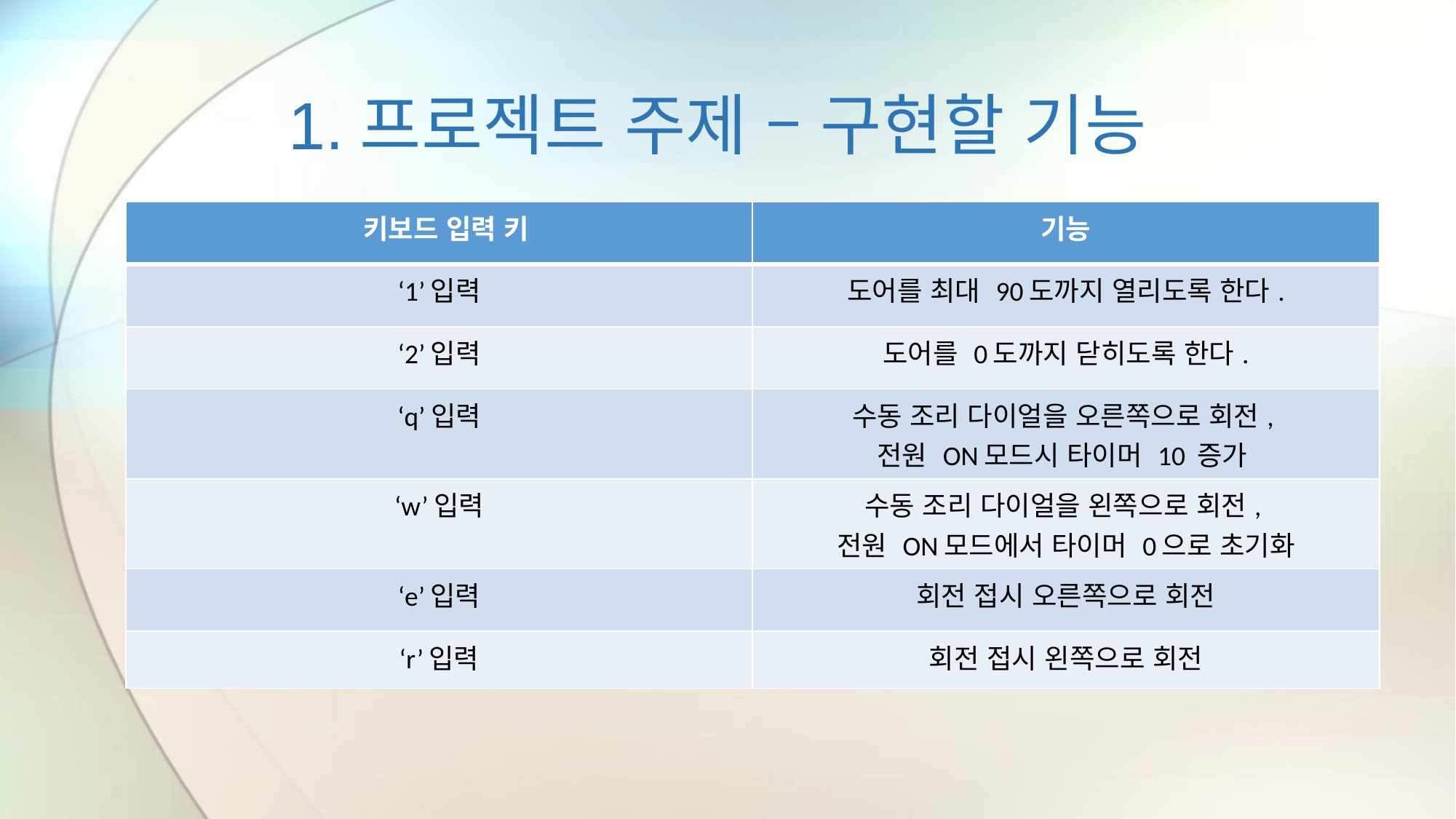

# 1.프로젝트 주제 – 구현할 기능

| 키보드 입력 키 | 기능 |
| --- | --- |
| ‘1’입력 | 도어를 최대 90도까지 열리도록 한다. |
| ‘2’입력 | 도어를 0도까지 닫히도록 한다. |
| ‘q’입력 | 수동 조리 다이얼을 오른쪽으로 회전, 전원 ON모드시 타이머 10 증가 |
| ‘w’입력 | 수동 조리 다이얼을 왼쪽으로 회전, 전원 ON모드에서 타이머 0으로 초기화 |
| ‘e’입력 | 회전 접시 오른쪽으로 회전 |
| ‘r’입력 | 회전 접시 왼쪽으로 회전 |